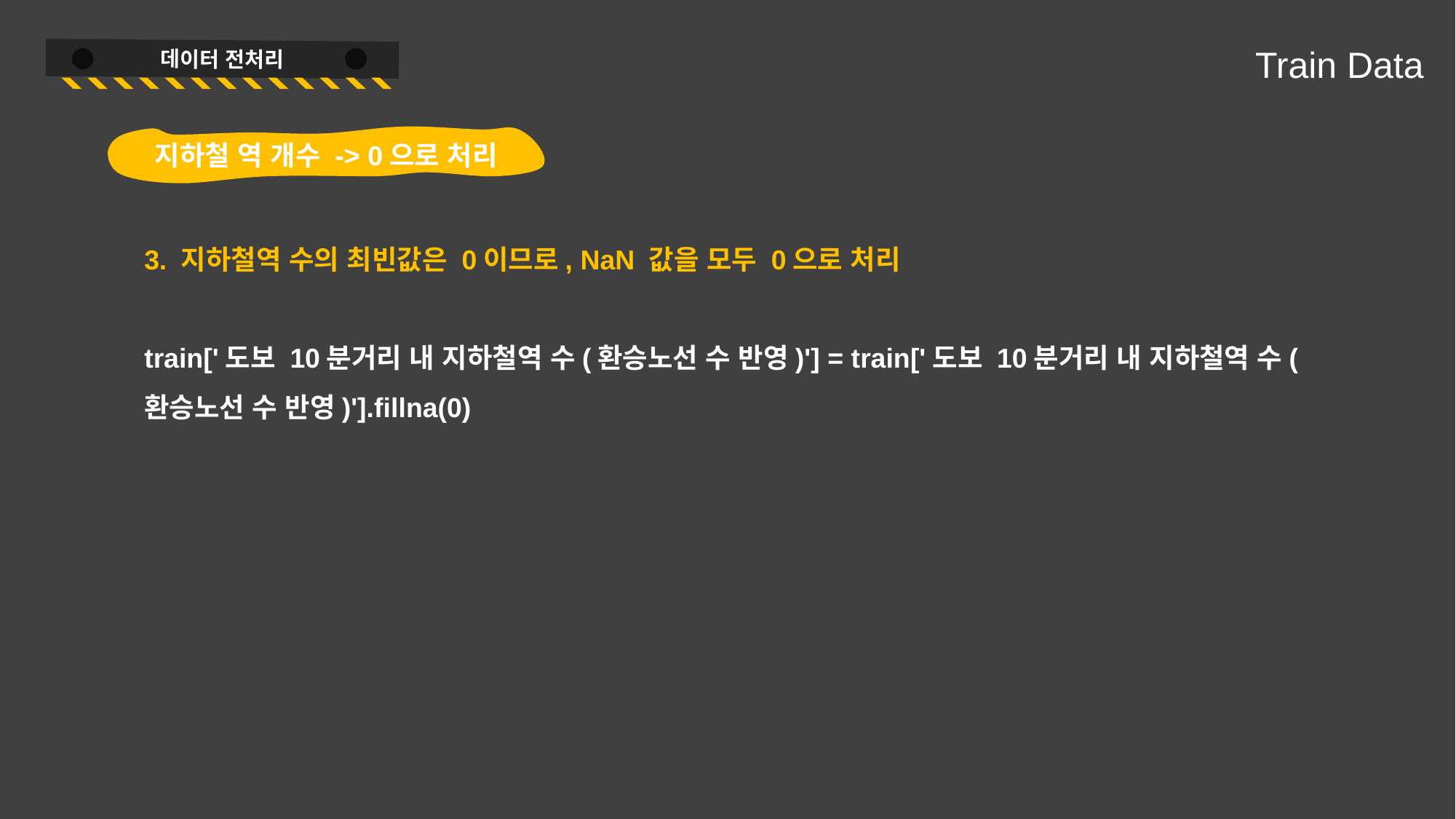

Train Data
데이터 전처리

지하철 역 개수 -> 0으로 처리
3. 지하철역 수의 최빈값은 0이므로, NaN 값을 모두 0으로 처리

train['도보 10분거리 내 지하철역 수(환승노선 수 반영)'] = train['도보 10분거리 내 지하철역 수(환승노선 수 반영)'].fillna(0)